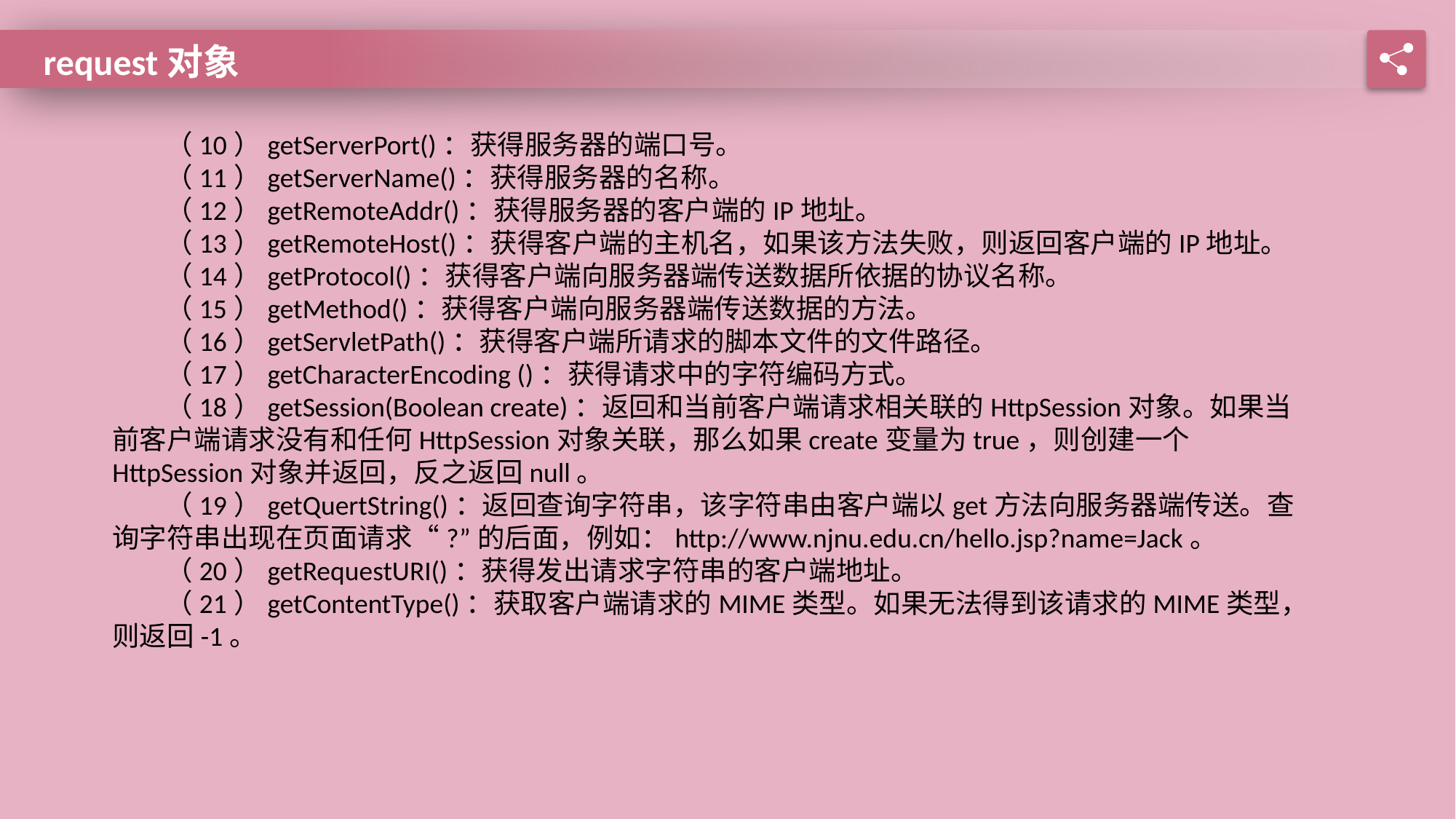

request对象
（10）getServerPort()：获得服务器的端口号。
（11）getServerName()：获得服务器的名称。
（12）getRemoteAddr()：获得服务器的客户端的IP地址。
（13）getRemoteHost()：获得客户端的主机名，如果该方法失败，则返回客户端的IP地址。
（14）getProtocol()：获得客户端向服务器端传送数据所依据的协议名称。
（15）getMethod()：获得客户端向服务器端传送数据的方法。
（16）getServletPath()：获得客户端所请求的脚本文件的文件路径。
（17）getCharacterEncoding ()：获得请求中的字符编码方式。
（18）getSession(Boolean create)：返回和当前客户端请求相关联的HttpSession对象。如果当前客户端请求没有和任何HttpSession对象关联，那么如果create变量为true，则创建一个HttpSession对象并返回，反之返回null。
（19）getQuertString()：返回查询字符串，该字符串由客户端以get方法向服务器端传送。查询字符串出现在页面请求“?”的后面，例如：http://www.njnu.edu.cn/hello.jsp?name=Jack。
（20）getRequestURI()：获得发出请求字符串的客户端地址。
（21）getContentType()：获取客户端请求的MIME类型。如果无法得到该请求的MIME类型，则返回-1。